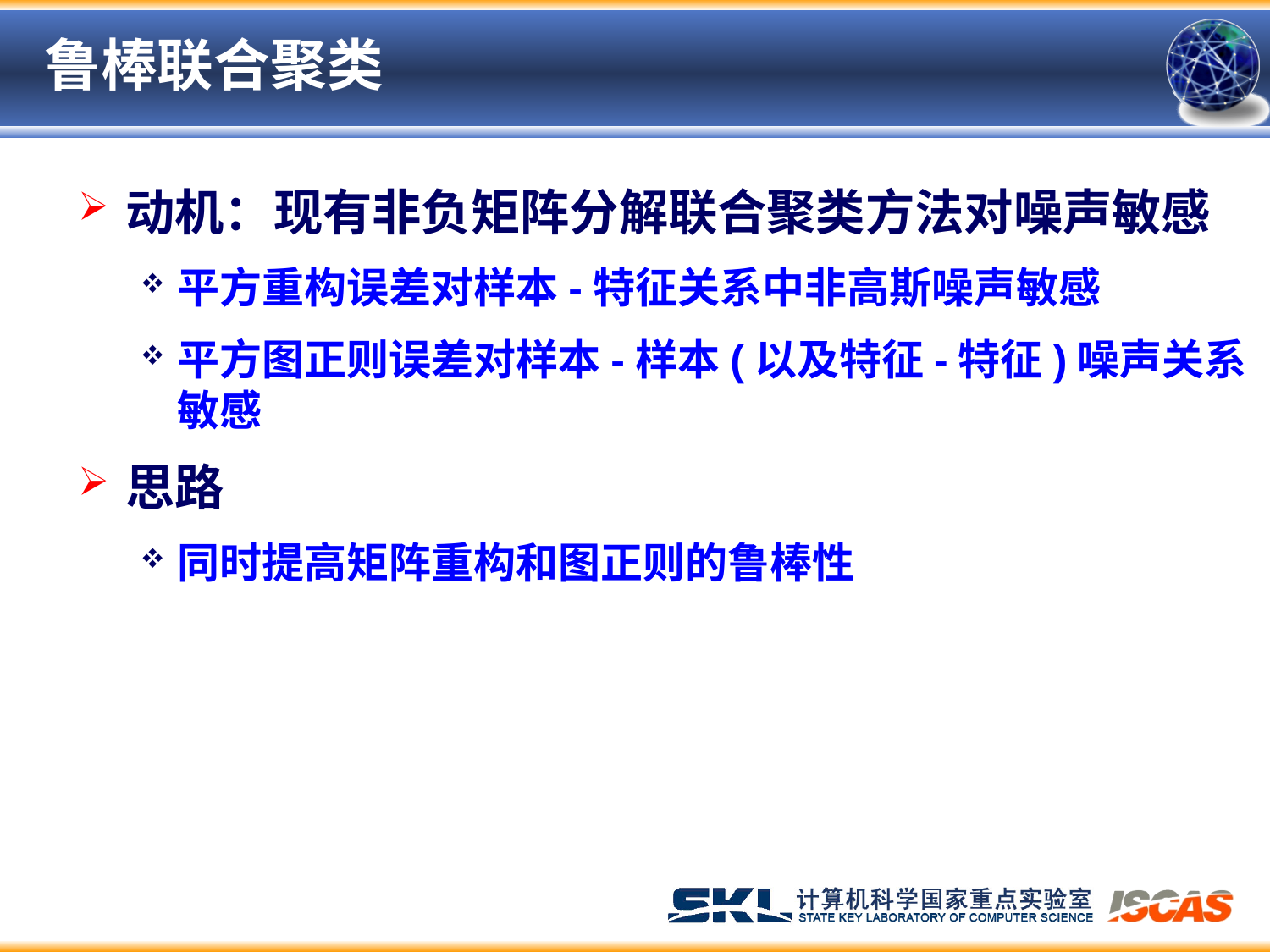

# 鲁棒联合聚类
动机：现有非负矩阵分解联合聚类方法对噪声敏感
平方重构误差对样本-特征关系中非高斯噪声敏感
平方图正则误差对样本-样本(以及特征-特征)噪声关系敏感
思路
同时提高矩阵重构和图正则的鲁棒性